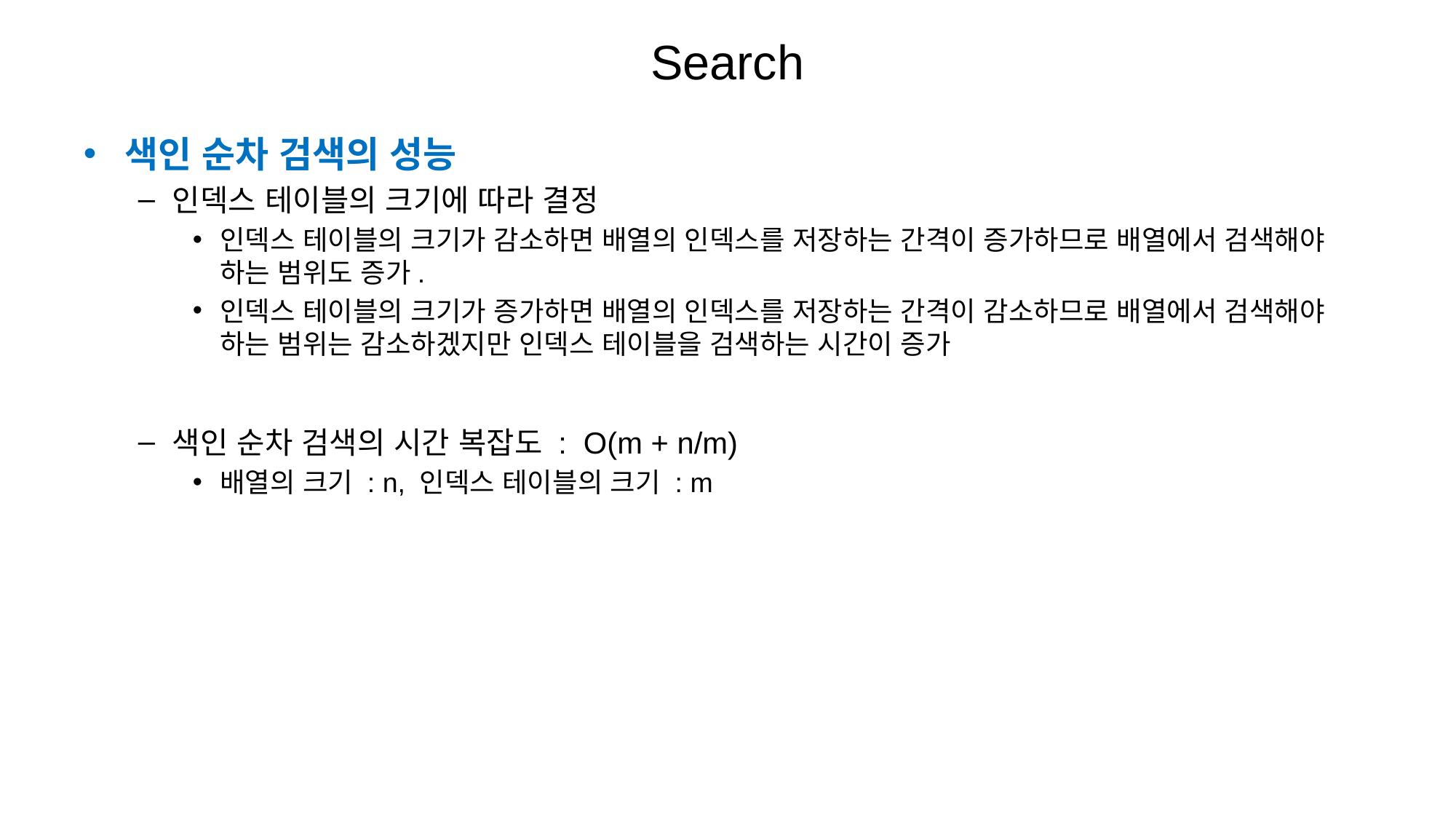

# Search
색인 순차 검색의 성능
인덱스 테이블의 크기에 따라 결정
인덱스 테이블의 크기가 감소하면 배열의 인덱스를 저장하는 간격이 증가하므로 배열에서 검색해야 하는 범위도 증가.
인덱스 테이블의 크기가 증가하면 배열의 인덱스를 저장하는 간격이 감소하므로 배열에서 검색해야 하는 범위는 감소하겠지만 인덱스 테이블을 검색하는 시간이 증가

색인 순차 검색의 시간 복잡도 :  O(m + n/m)
배열의 크기 : n, 인덱스 테이블의 크기 : m